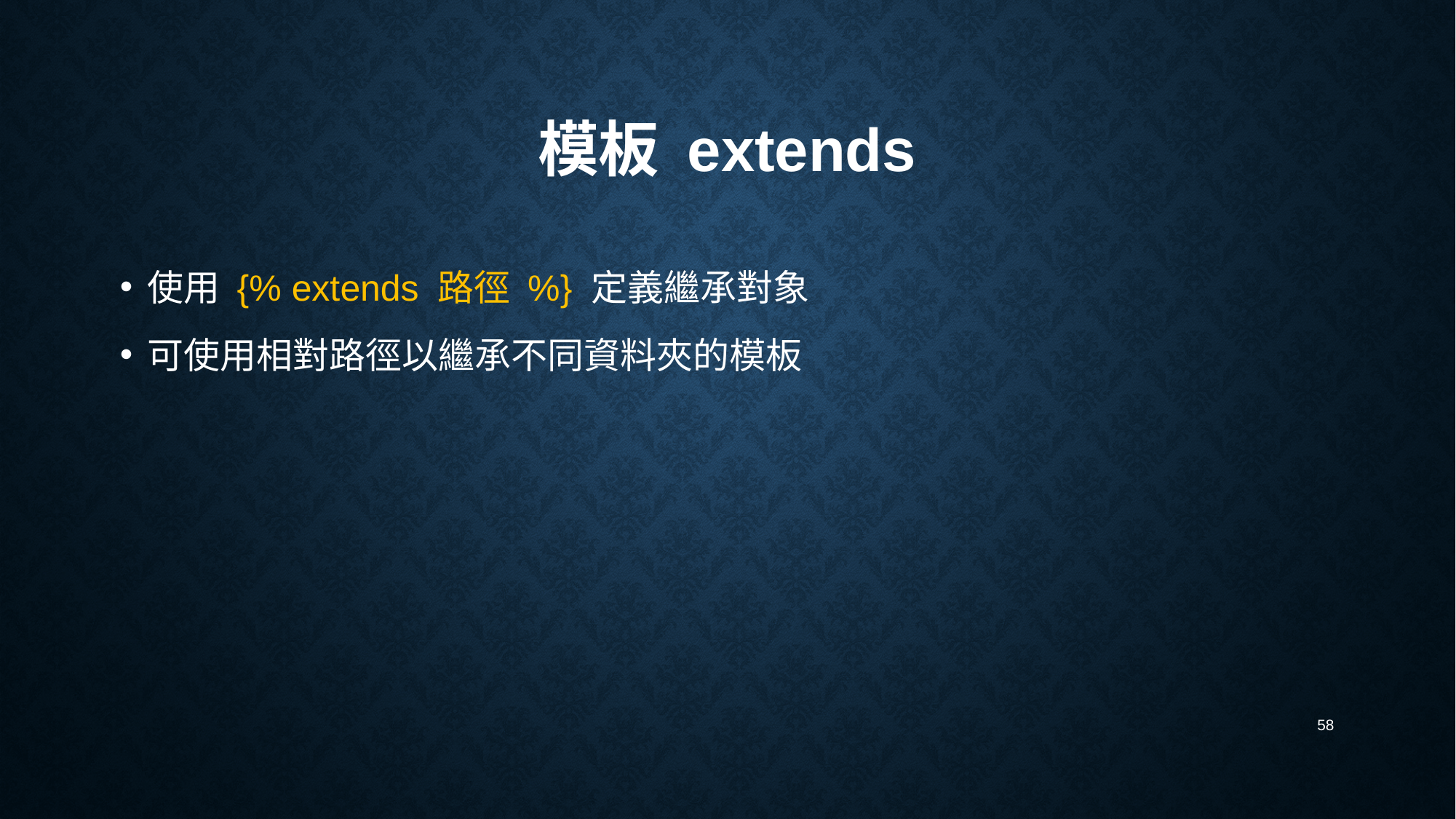

# 模板 extends
使用 {% extends 路徑 %} 定義繼承對象
可使用相對路徑以繼承不同資料夾的模板
58